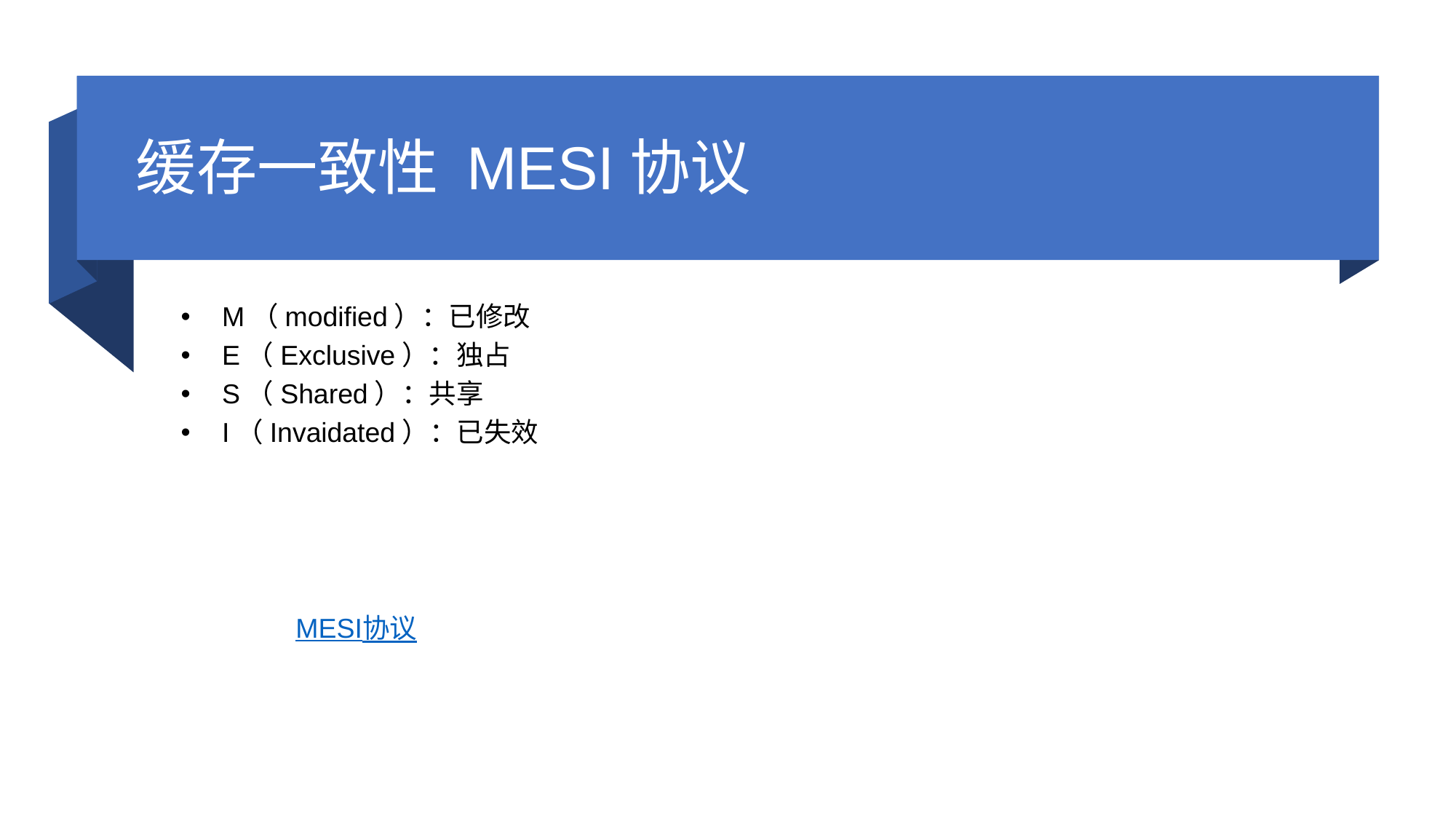

# 缓存一致性 MESI协议
M（modified）：已修改
E（Exclusive）：独占
S（Shared）：共享
I（Invaidated）：已失效

MESI协议